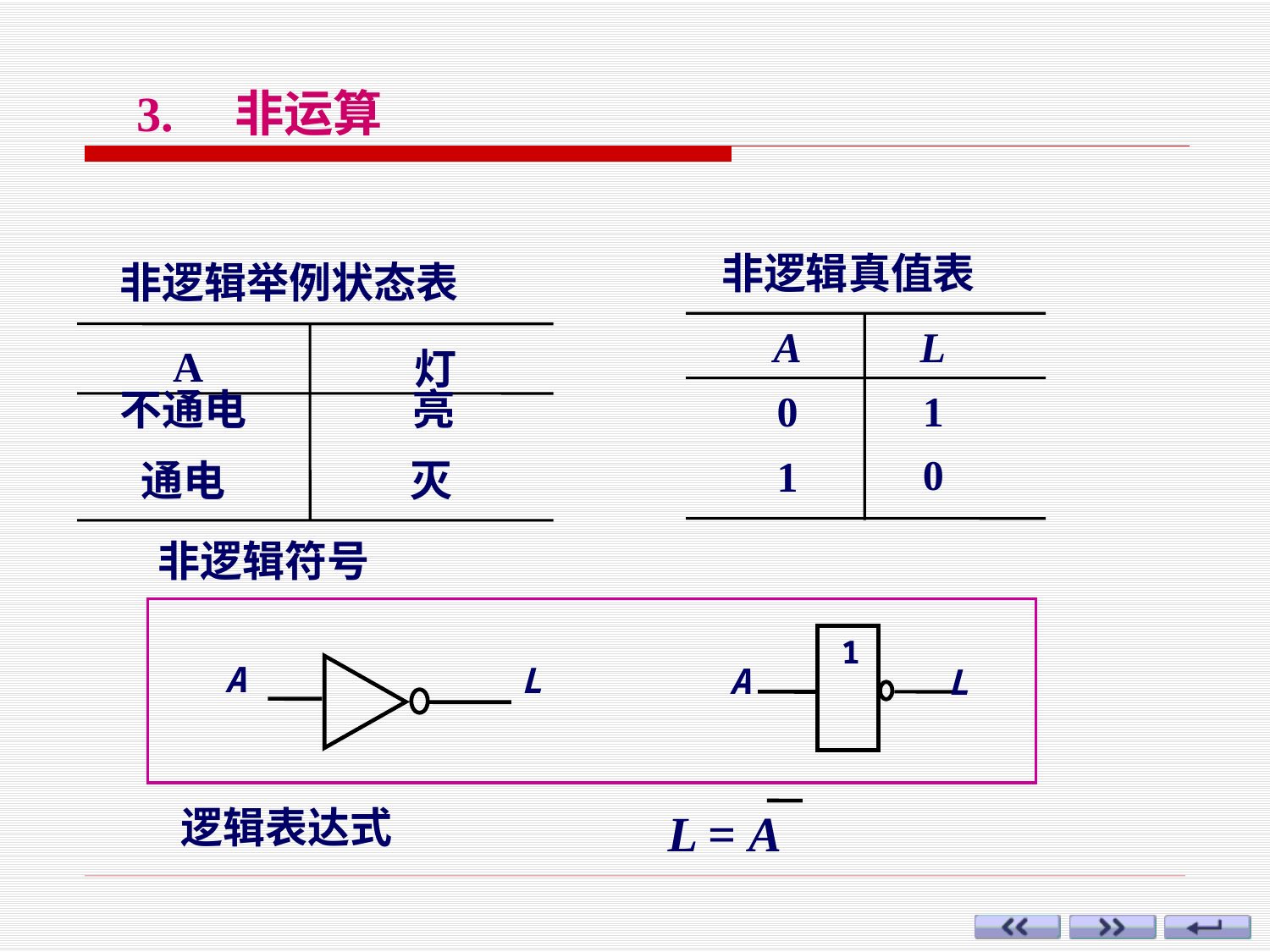

3.　非运算
    非逻辑真值表

A
L
0
1
0
1
非逻辑举例状态表

灯
A
不通电
亮

通电
灭

非逻辑符号

1
A
L

A
L

　　逻辑表达式
L = A